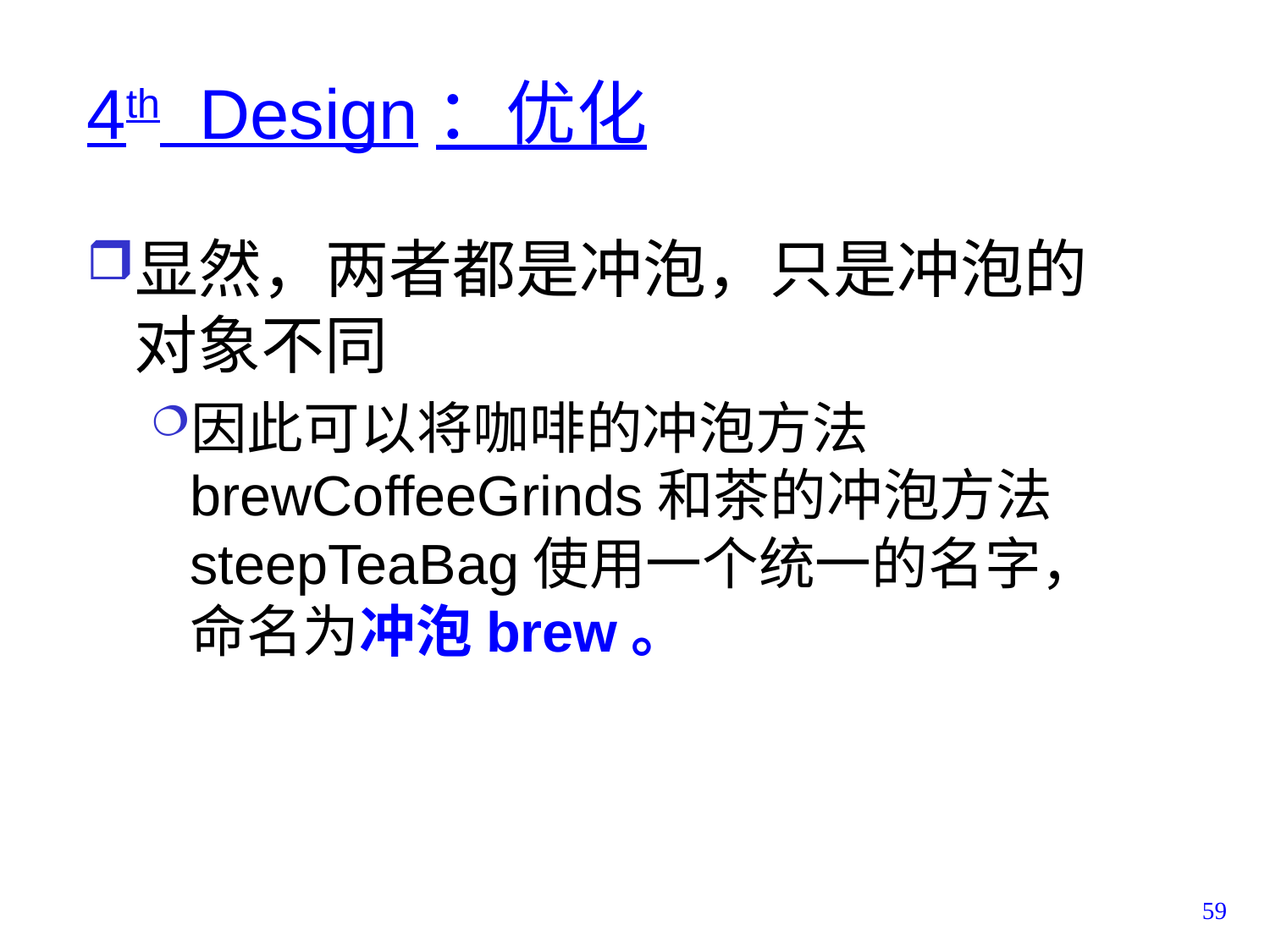

# 4th  Design：优化
显然，两者都是冲泡，只是冲泡的对象不同
因此可以将咖啡的冲泡方法brewCoffeeGrinds和茶的冲泡方法steepTeaBag使用一个统一的名字，命名为冲泡brew。

59